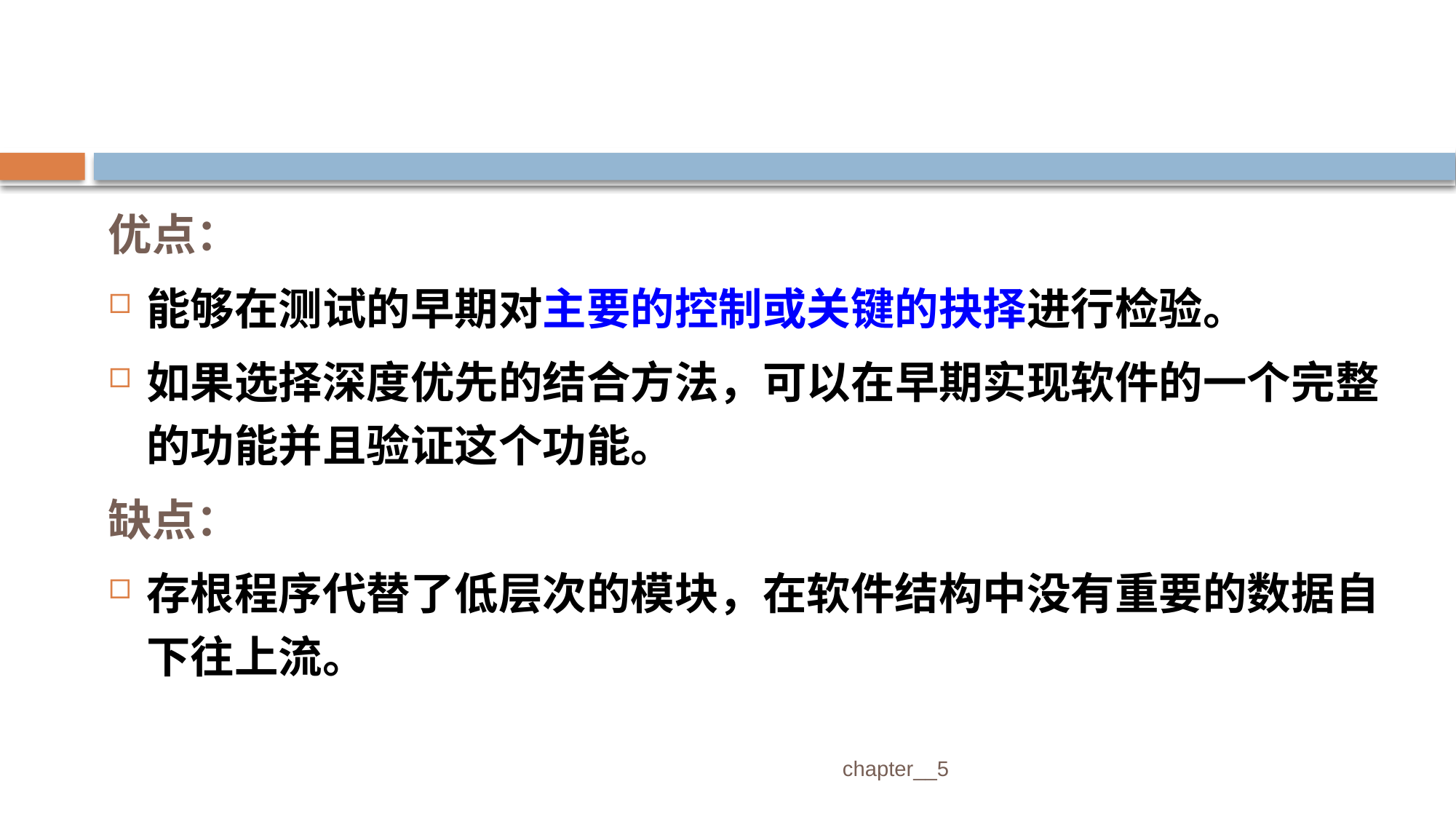

#
82
优点：
能够在测试的早期对主要的控制或关键的抉择进行检验。
如果选择深度优先的结合方法，可以在早期实现软件的一个完整的功能并且验证这个功能。
缺点：
存根程序代替了低层次的模块，在软件结构中没有重要的数据自下往上流。

 chapter__5